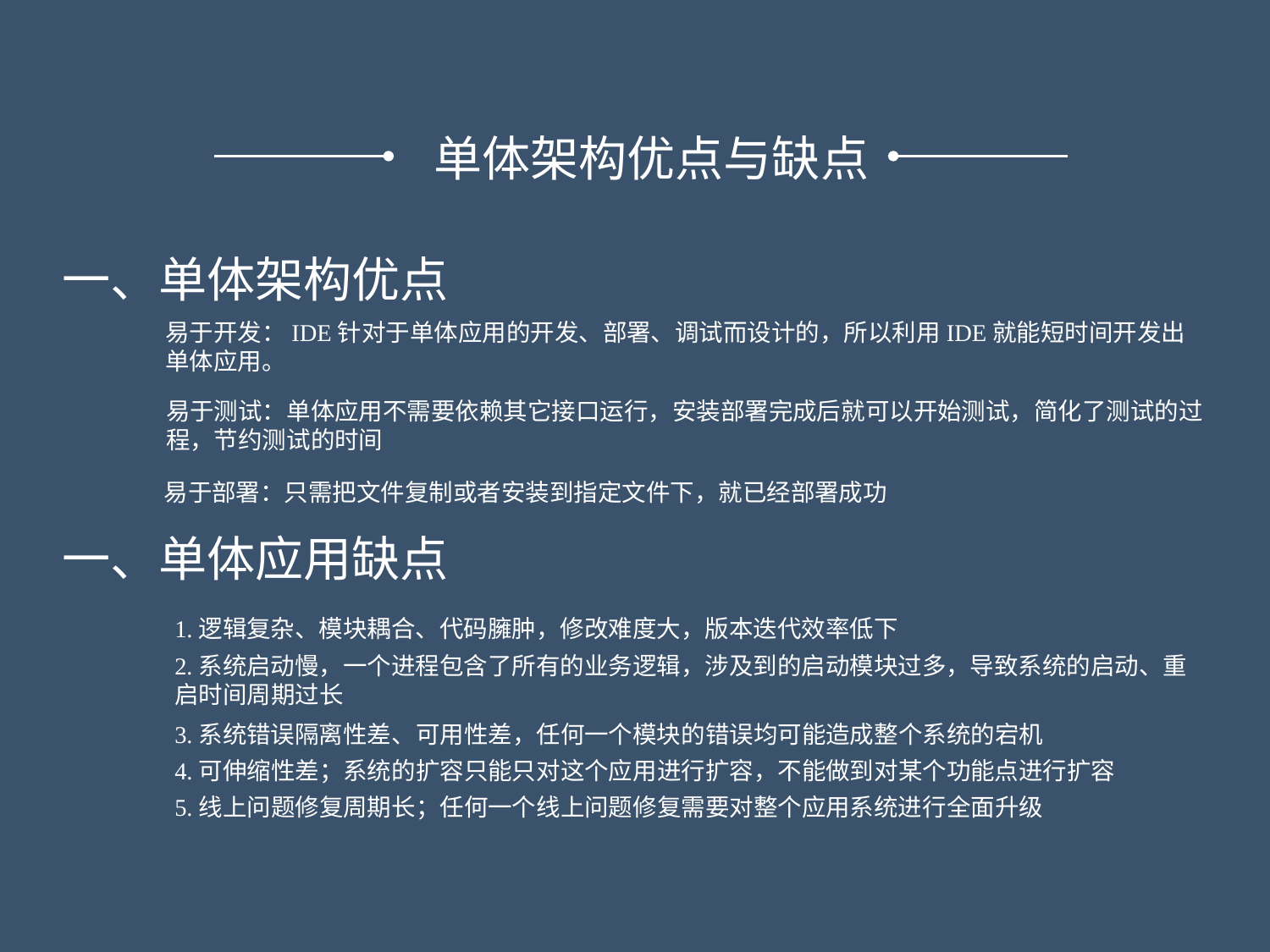

单体架构优点与缺点

一、单体架构优点
易于开发：IDE针对于单体应用的开发、部署、调试而设计的，所以利用IDE就能短时间开发出单体应用。
易于测试：单体应用不需要依赖其它接口运行，安装部署完成后就可以开始测试，简化了测试的过程，节约测试的时间

易于部署：只需把文件复制或者安装到指定文件下，就已经部署成功
一、单体应用缺点
1.逻辑复杂、模块耦合、代码臃肿，修改难度大，版本迭代效率低下
2.系统启动慢，一个进程包含了所有的业务逻辑，涉及到的启动模块过多，导致系统的启动、重启时间周期过长

3.系统错误隔离性差、可用性差，任何一个模块的错误均可能造成整个系统的宕机
4.可伸缩性差；系统的扩容只能只对这个应用进行扩容，不能做到对某个功能点进行扩容
5.线上问题修复周期长；任何一个线上问题修复需要对整个应用系统进行全面升级